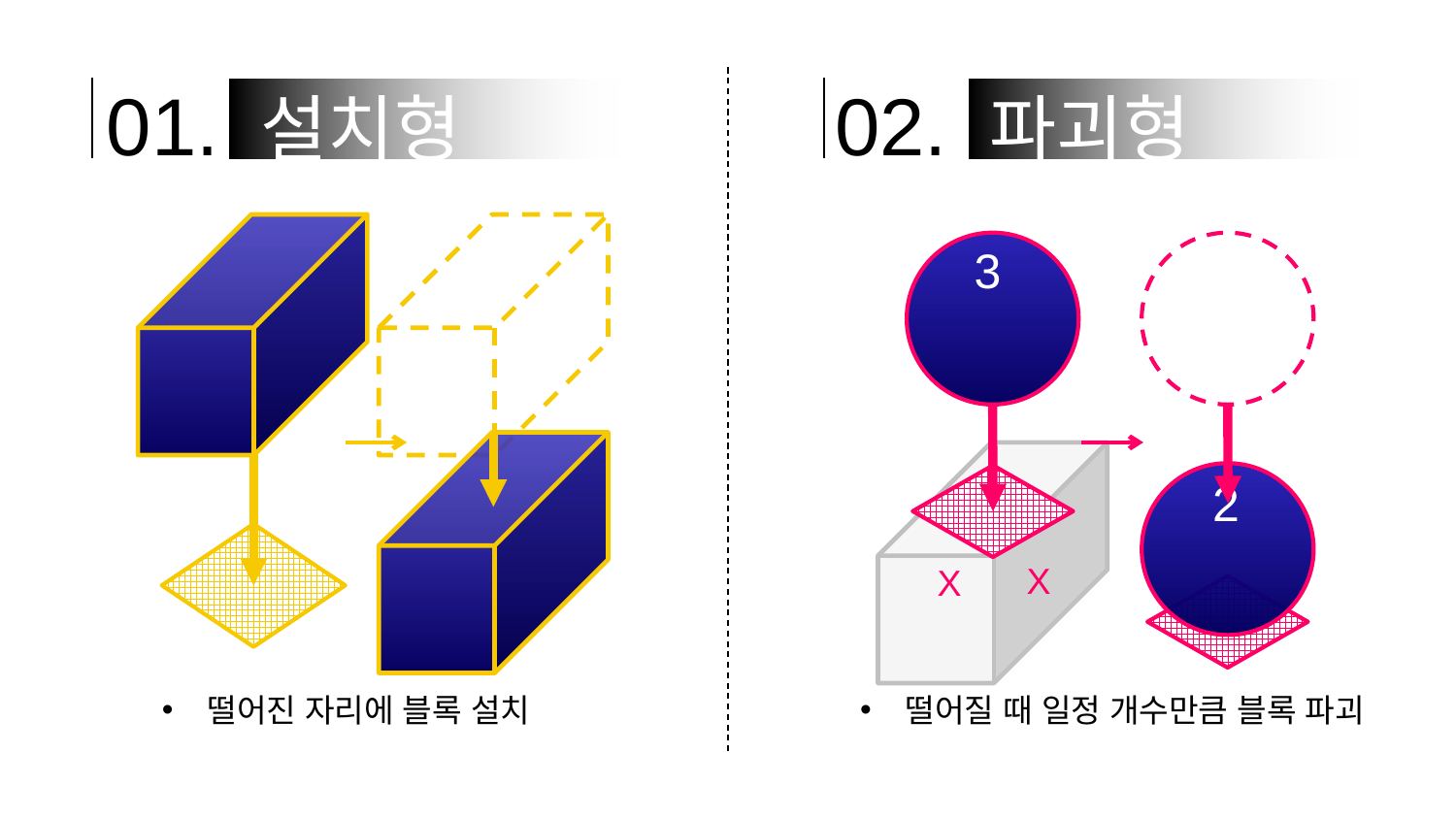

01. 설치형

02. 파괴형

3

2
X
X

떨어진 자리에 블록 설치
떨어질 때 일정 개수만큼 블록 파괴